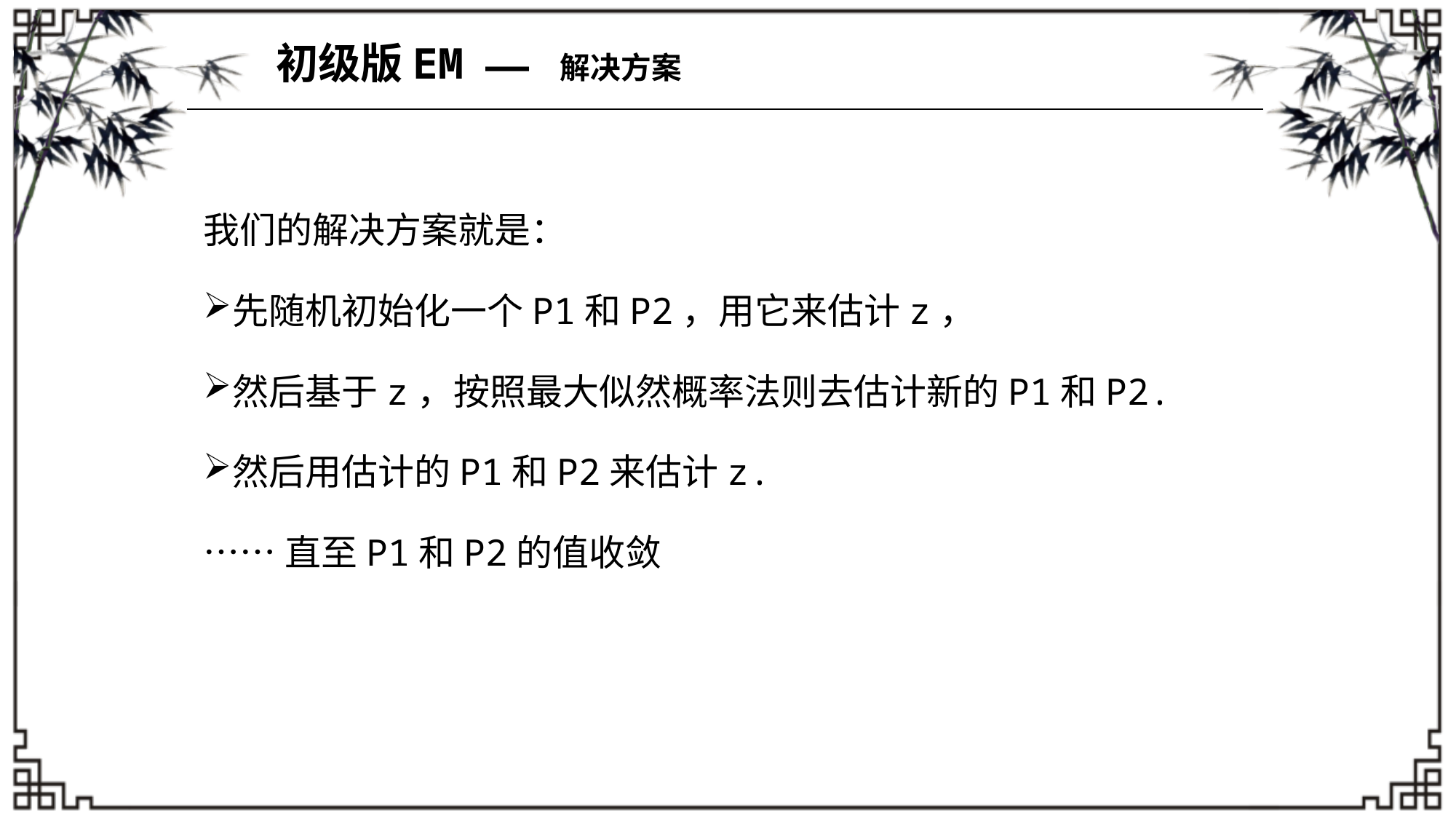

初级版EM —— 解决方案
我们的解决方案就是：
先随机初始化一个P1和P2，用它来估计z，
然后基于z，按照最大似然概率法则去估计新的P1和P2.
然后用估计的P1和P2来估计z.
……直至P1和P2的值收敛